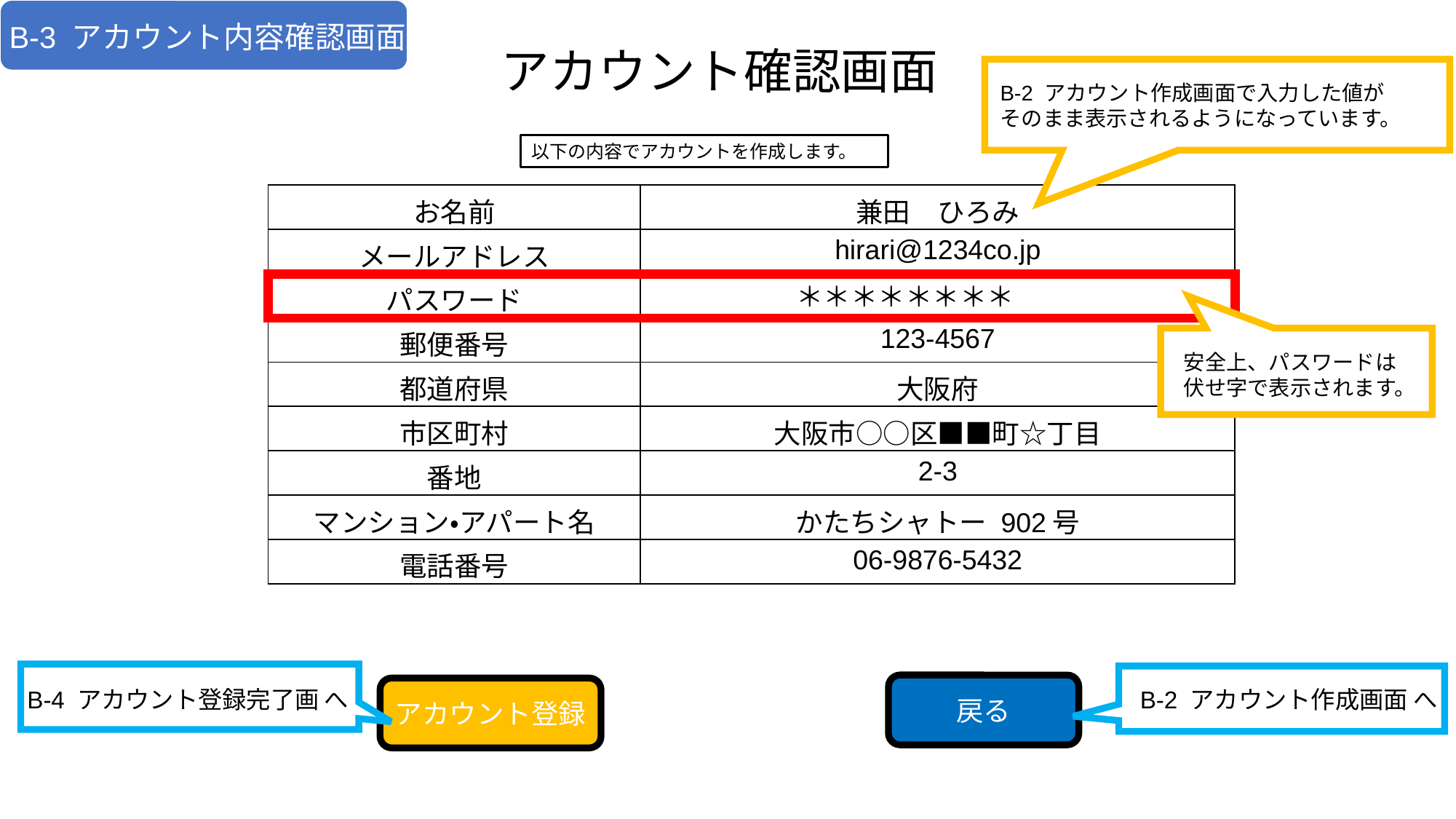

B-3 アカウント内容確認画面
アカウント確認画面

B-2 アカウント作成画面で入力した値が
そのまま表示されるようになっています。
以下の内容でアカウントを作成します。
| お名前 | 兼田　ひろみ |
| --- | --- |
| メールアドレス | hirari@1234co.jp |
| パスワード |  |
| 郵便番号 | 123-4567 |
| 都道府県 | 大阪府 |
| 市区町村 | 大阪市○○区■■町☆丁目 |
| 番地 | 2-3 |
| マンション・アパート名 | かたちシャトー 902号 |
| 電話番号 | 06-9876-5432 |

＊＊＊＊＊＊＊＊

安全上、パスワードは
伏せ字で表示されます。

B-4 アカウント登録完了画 へ

B-2 アカウント作成画面 へ

戻る
アカウント登録